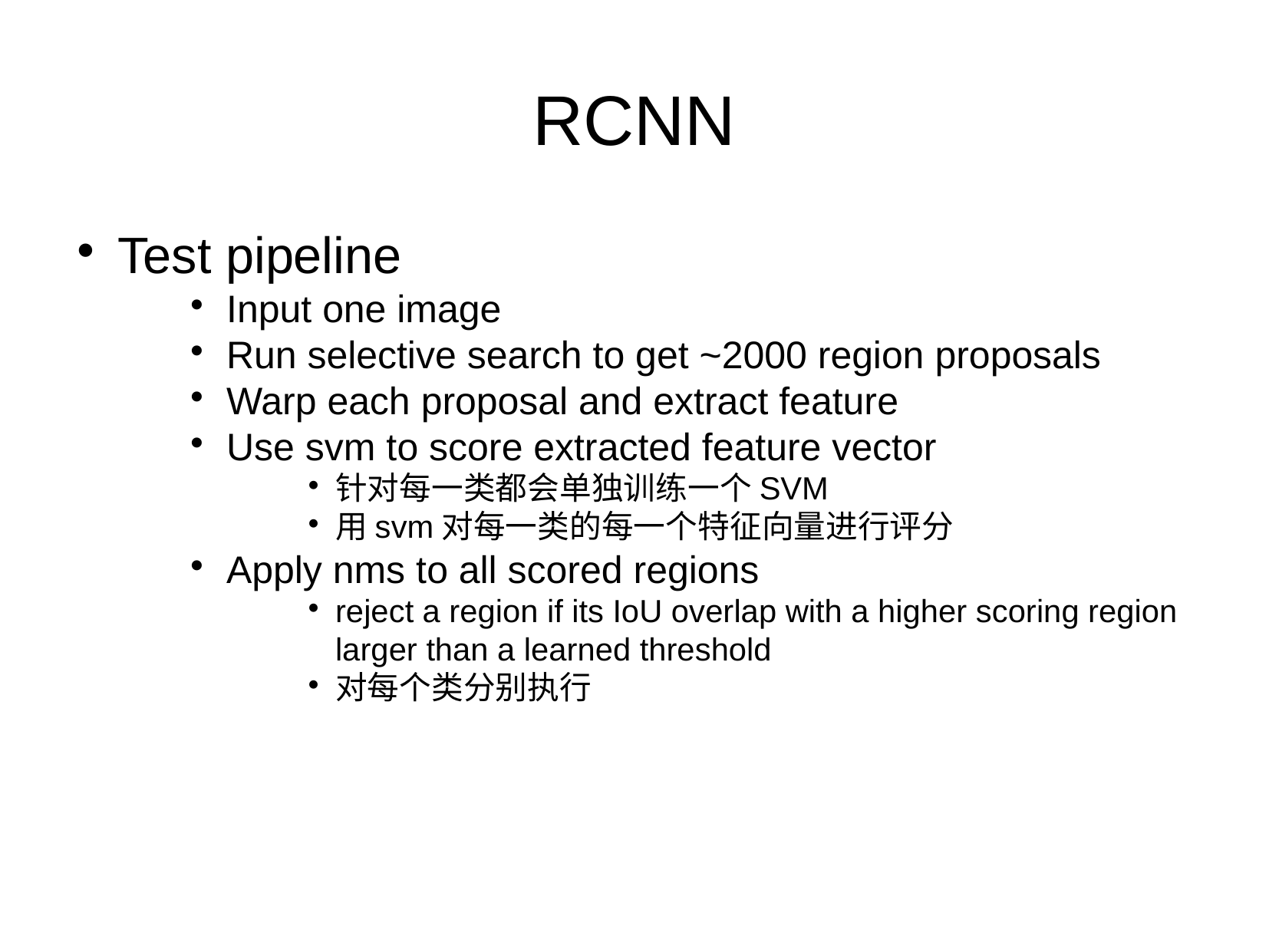

RCNN
Test pipeline
Input one image
Run selective search to get ~2000 region proposals
Warp each proposal and extract feature
Use svm to score extracted feature vector
针对每一类都会单独训练一个SVM
用svm对每一类的每一个特征向量进行评分
Apply nms to all scored regions
reject a region if its IoU overlap with a higher scoring region larger than a learned threshold
对每个类分别执行